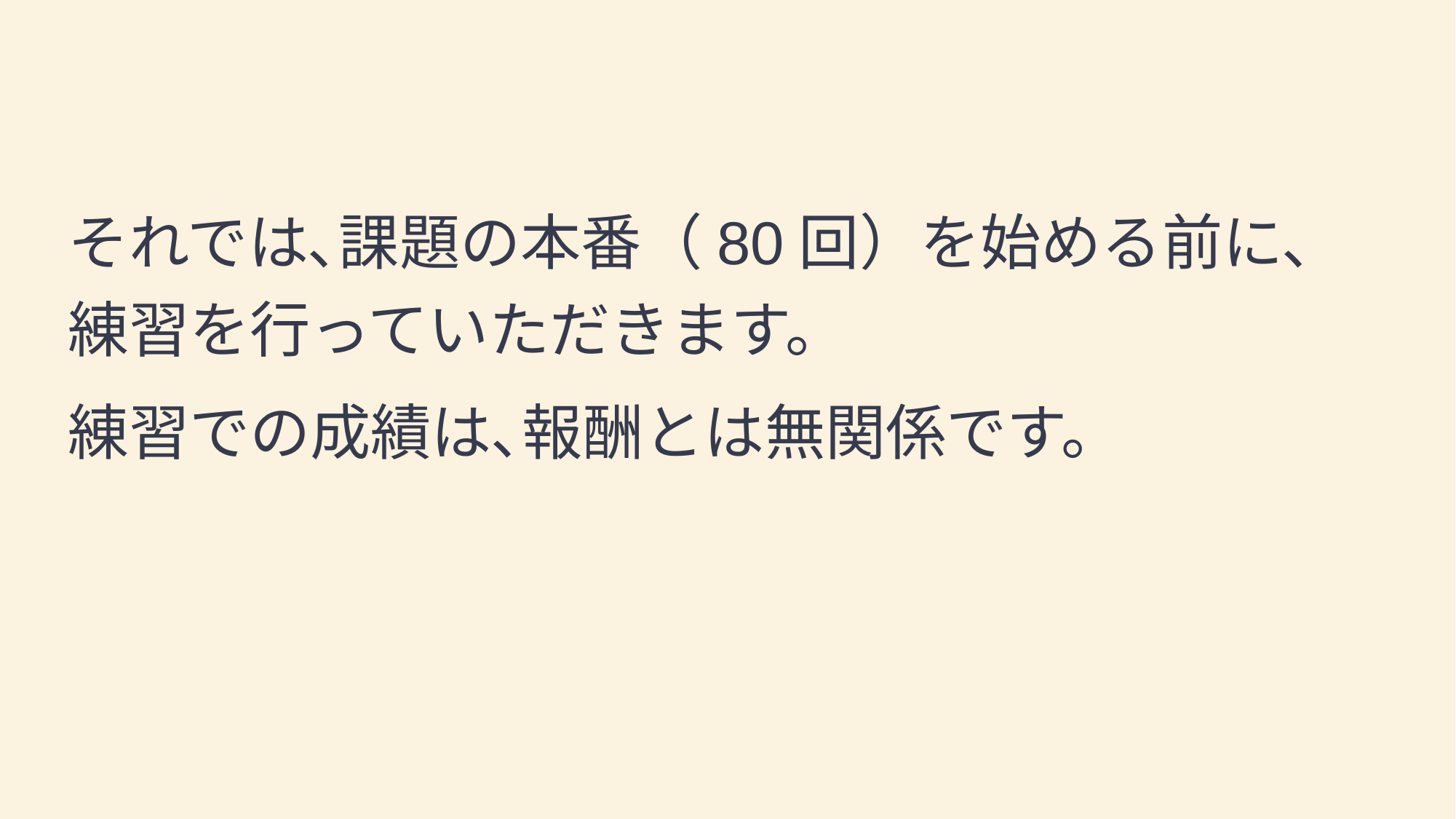

#
それでは､課題の本番（80回）を始める前に､
練習を行っていただきます。
練習での成績は､報酬とは無関係です。